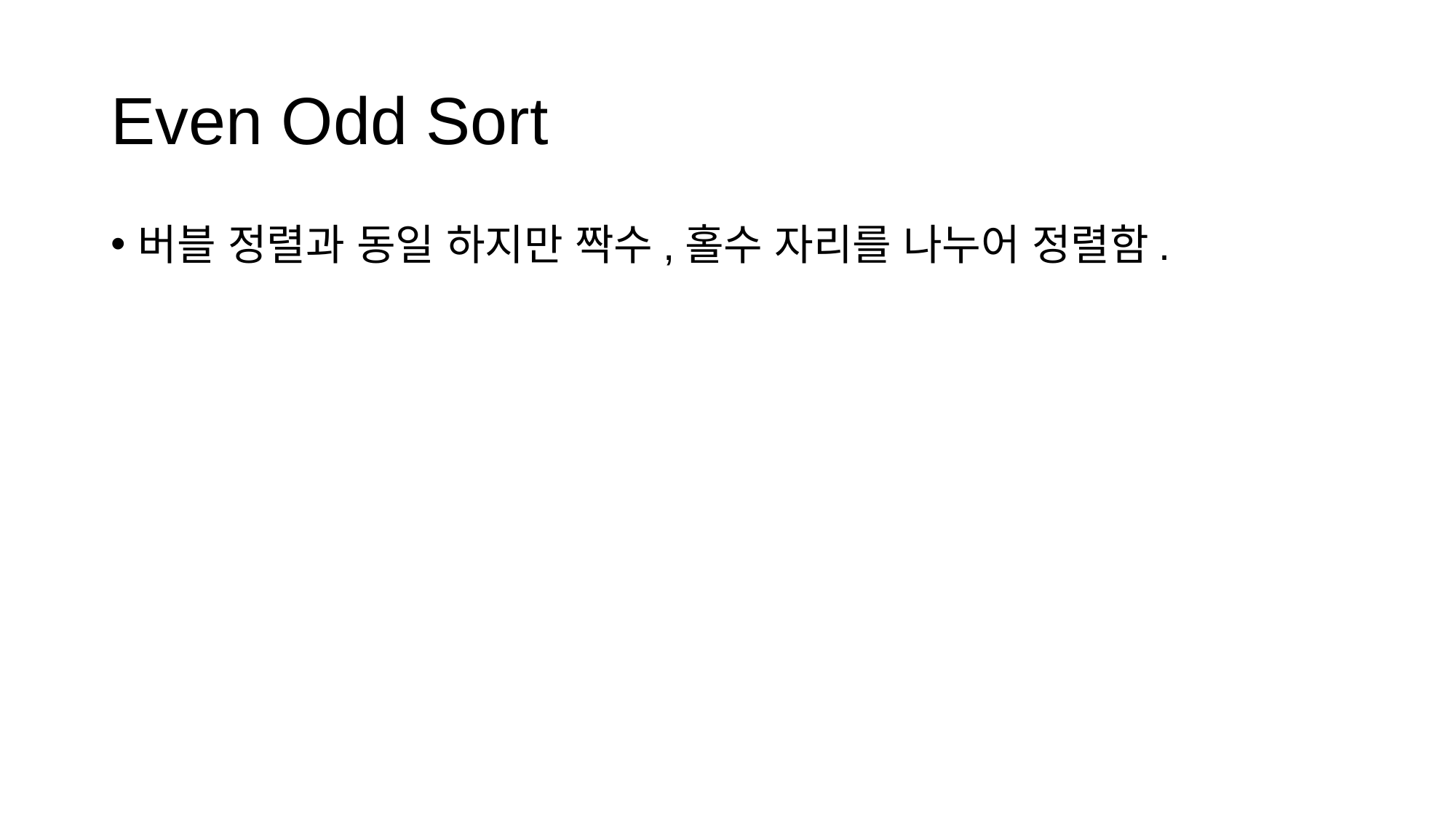

# Even Odd Sort
버블 정렬과 동일 하지만 짝수,홀수 자리를 나누어 정렬함.